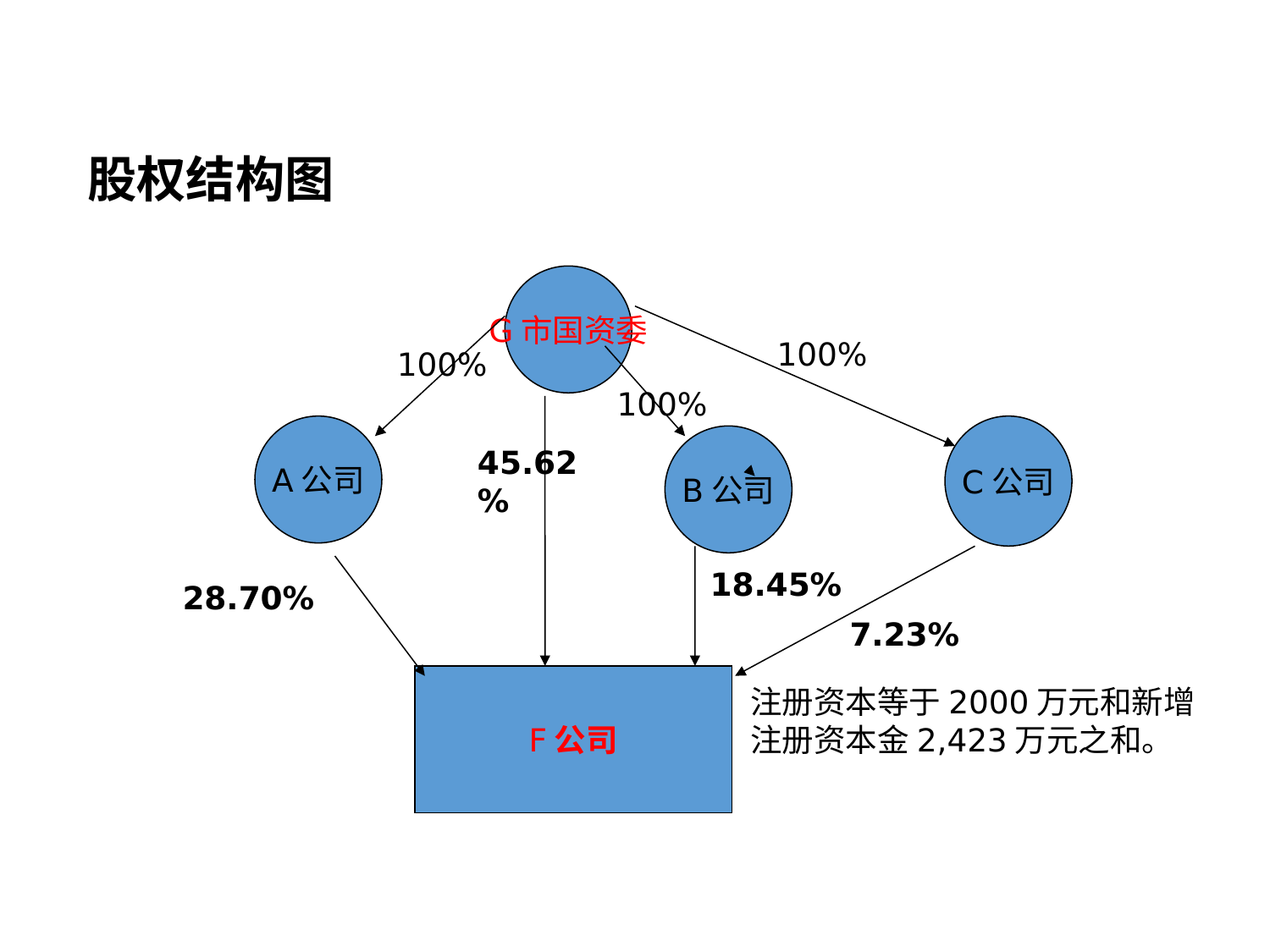

# 股权结构图

G市国资委

100%
100%

100%

A公司
C公司
B公司
45.62%

18.45%

28.70%
7.23%
F公司
注册资本等于2000万元和新增
注册资本金2,423万元之和。